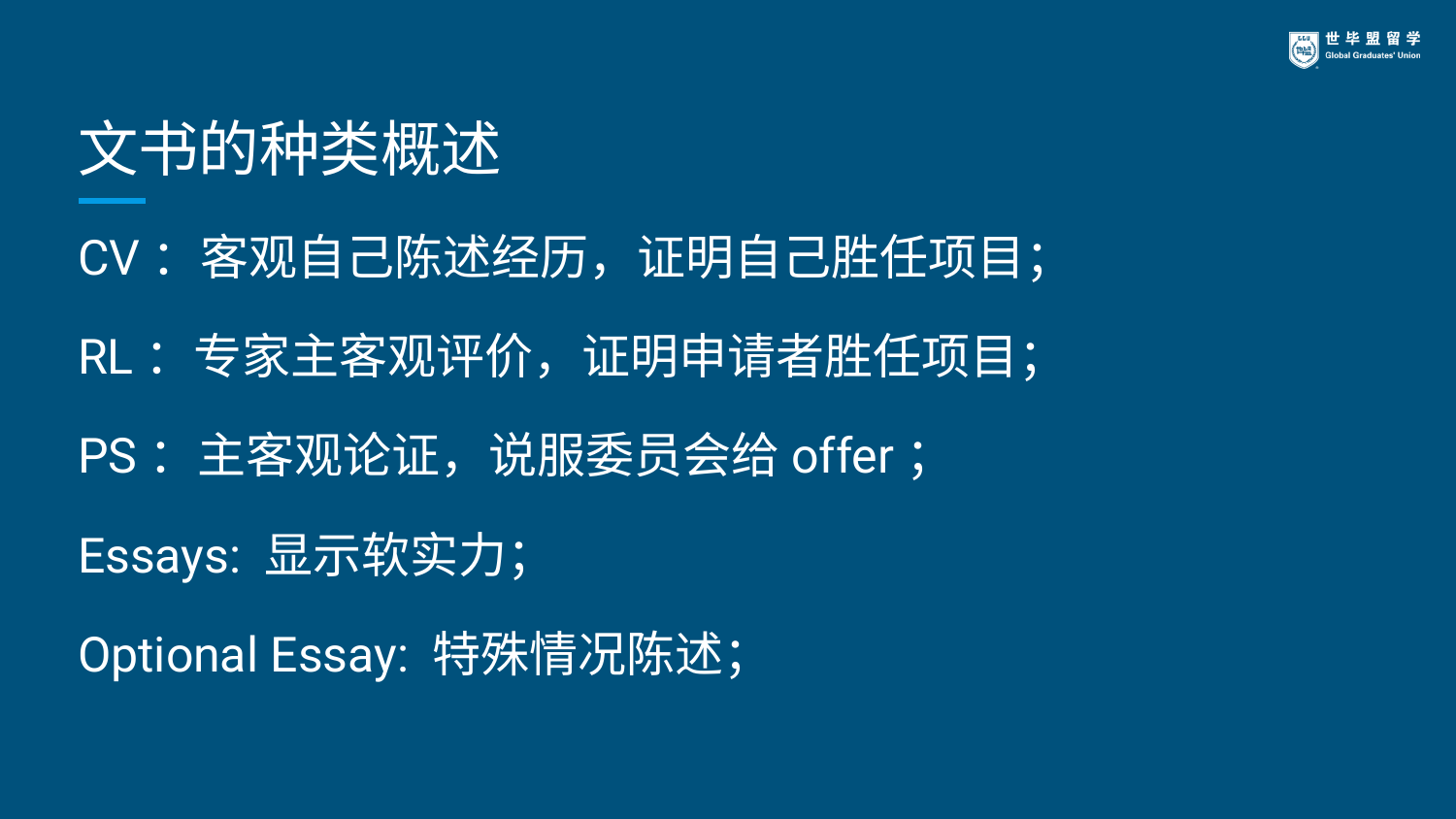

# 文书的种类概述
CV：客观自己陈述经历，证明自己胜任项目；
RL：专家主客观评价，证明申请者胜任项目；
PS：主客观论证，说服委员会给offer；
Essays: 显示软实力；
Optional Essay: 特殊情况陈述；